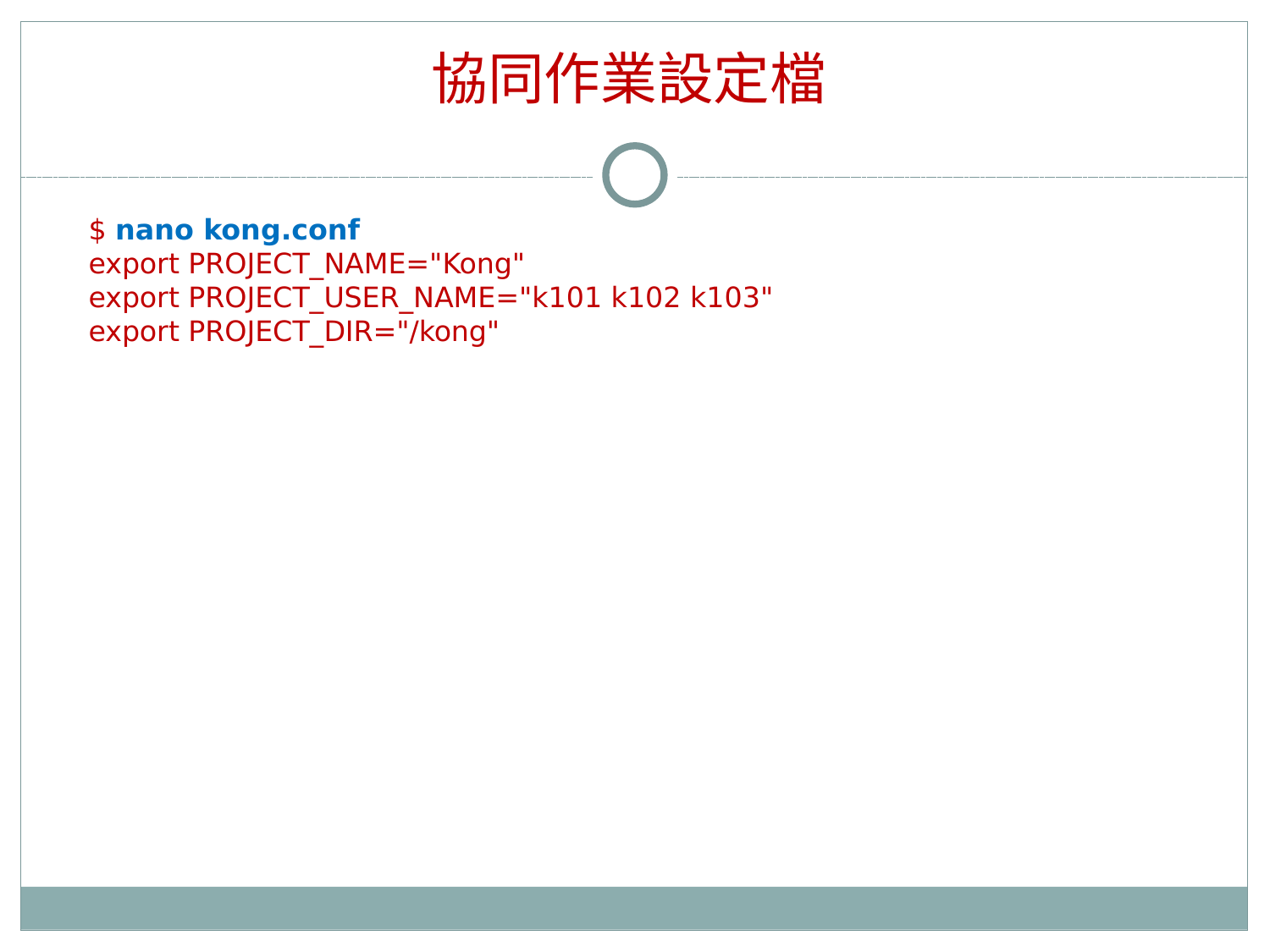

# 協同作業設定檔
$ nano kong.conf
export PROJECT_NAME="Kong"
export PROJECT_USER_NAME="k101 k102 k103"
export PROJECT_DIR="/kong"